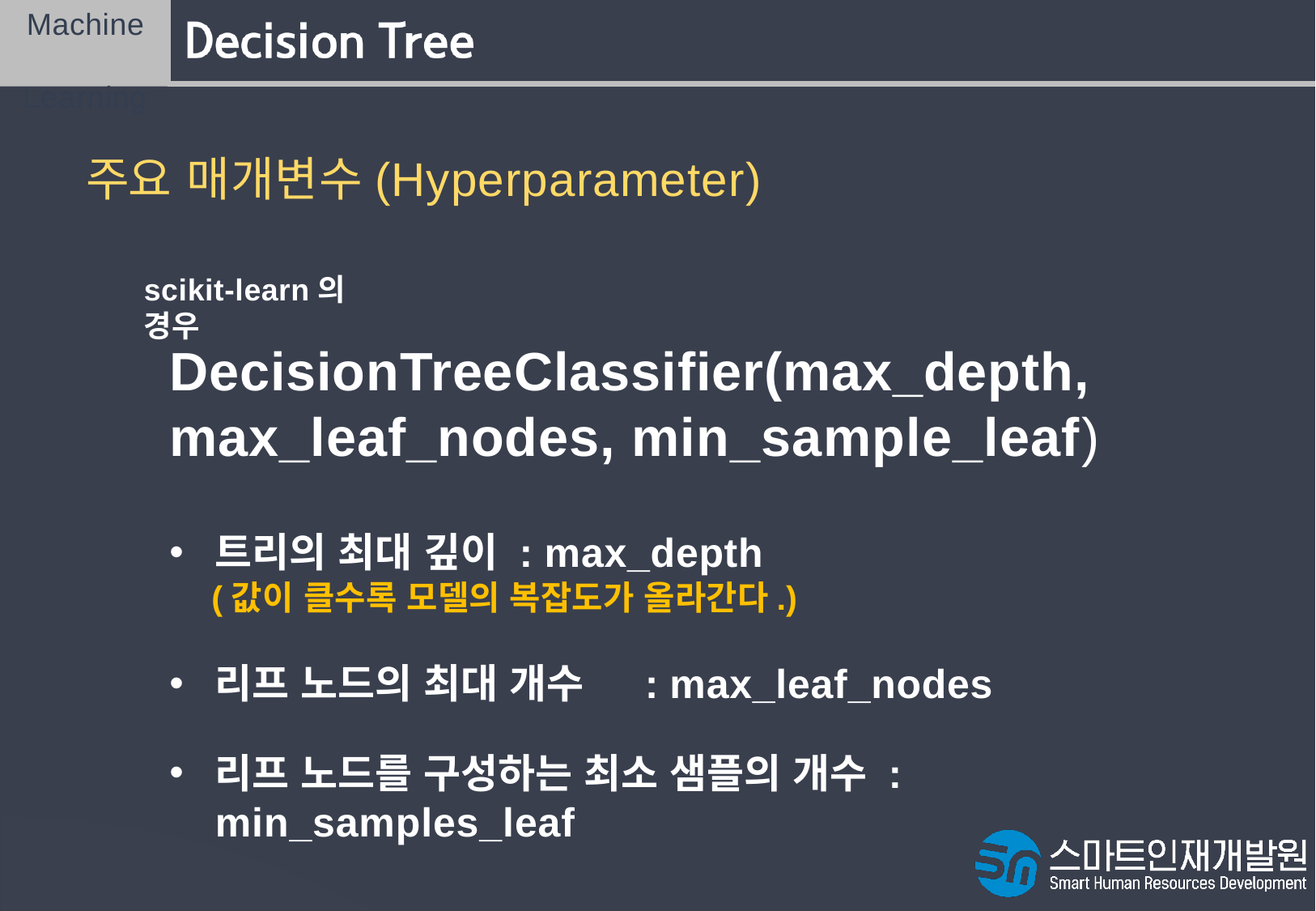

Machine  Learning

# 주요 매개변수(Hyperparameter)
scikit-learn의 경우
DecisionTreeClassifier(max_depth, max_leaf_nodes, min_sample_leaf)
트리의 최대 깊이 : max_depth
(값이 클수록 모델의 복잡도가 올라간다.)

리프 노드의 최대 개수	: max_leaf_nodes
리프 노드를 구성하는 최소 샘플의 개수 : min_samples_leaf